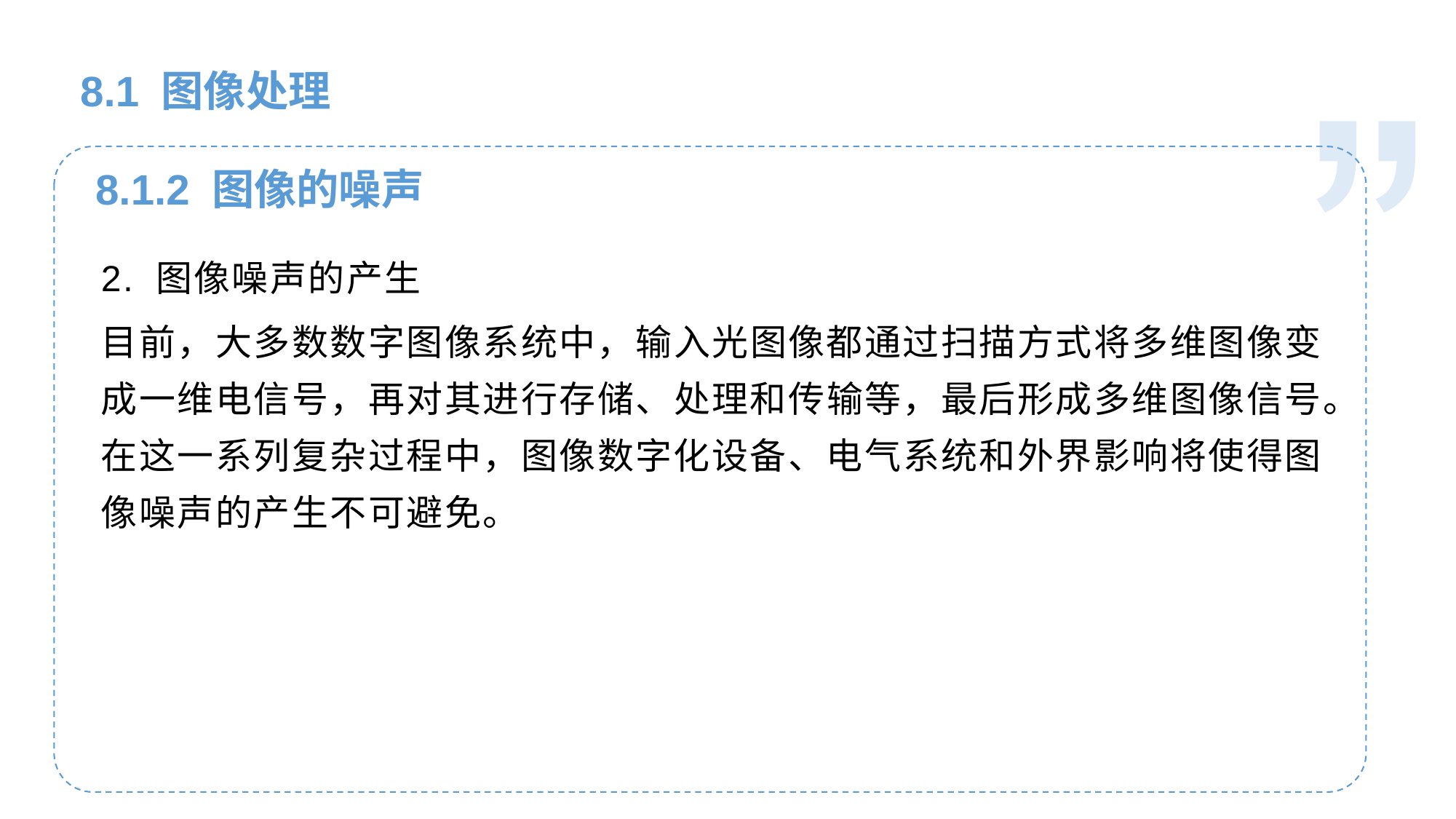

人工智能基础
8.1 图像处理

8.1.2 图像的噪声
2. 图像噪声的产生
目前，大多数数字图像系统中，输入光图像都通过扫描方式将多维图像变成一维电信号，再对其进行存储、处理和传输等，最后形成多维图像信号。在这一系列复杂过程中，图像数字化设备、电气系统和外界影响将使得图像噪声的产生不可避免。